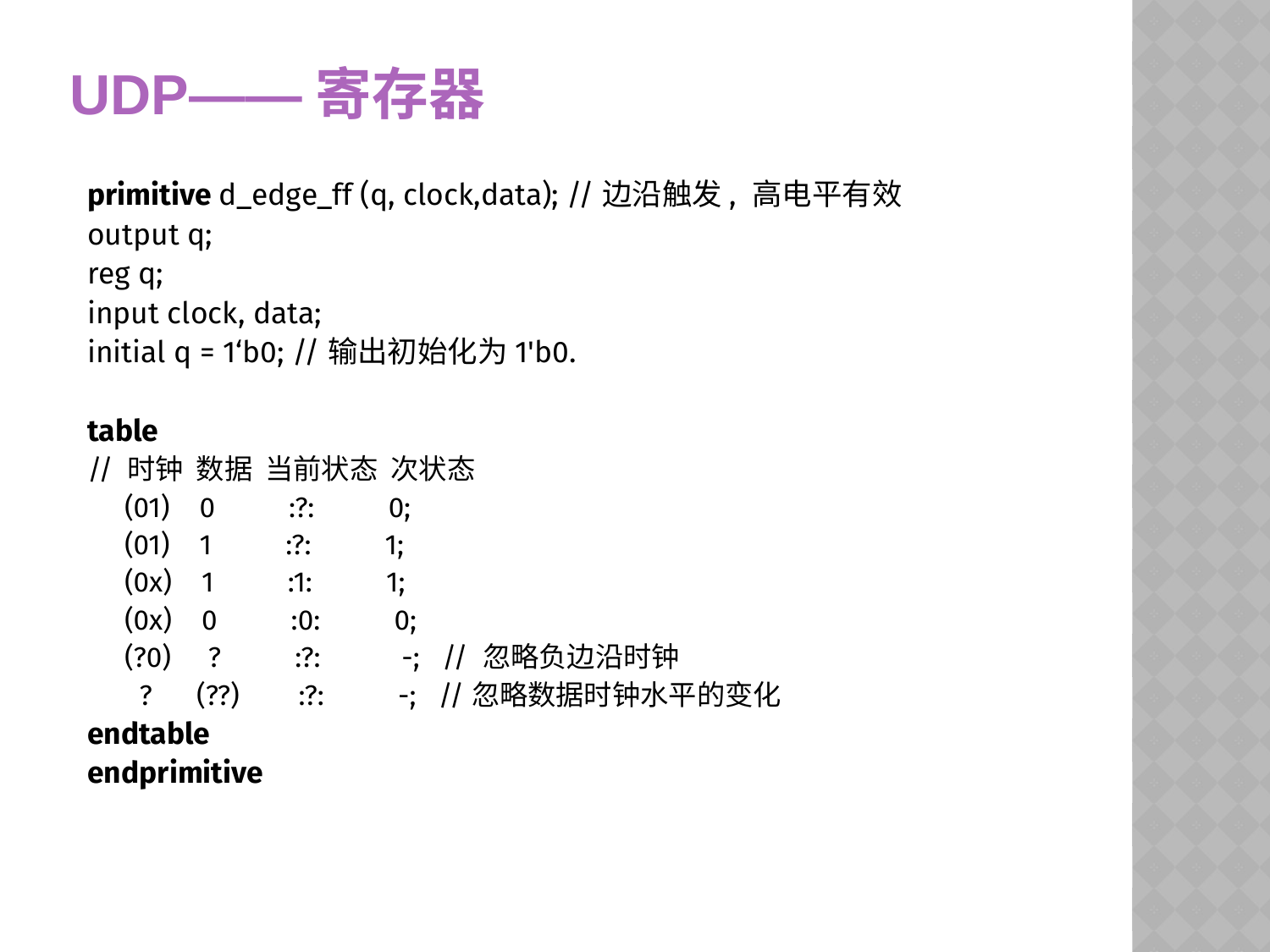

UDP——寄存器
primitive d_edge_ff (q, clock,data); //边沿触发, 高电平有效
output q;
reg q;
input clock, data;
initial q = 1‘b0; //输出初始化为1'b0.

table
// 时钟  数据  当前状态  次状态
     (01)    0          :?:          0;
     (01)    1          :?:          1;
     (0x)    1          :1:          1;
     (0x)    0          :0:          0;
     (?0)     ?          :?:           -;   // 忽略负边沿时钟
       ?      (??)        :?:          -;   //忽略数据时钟水平的变化
endtable
endprimitive